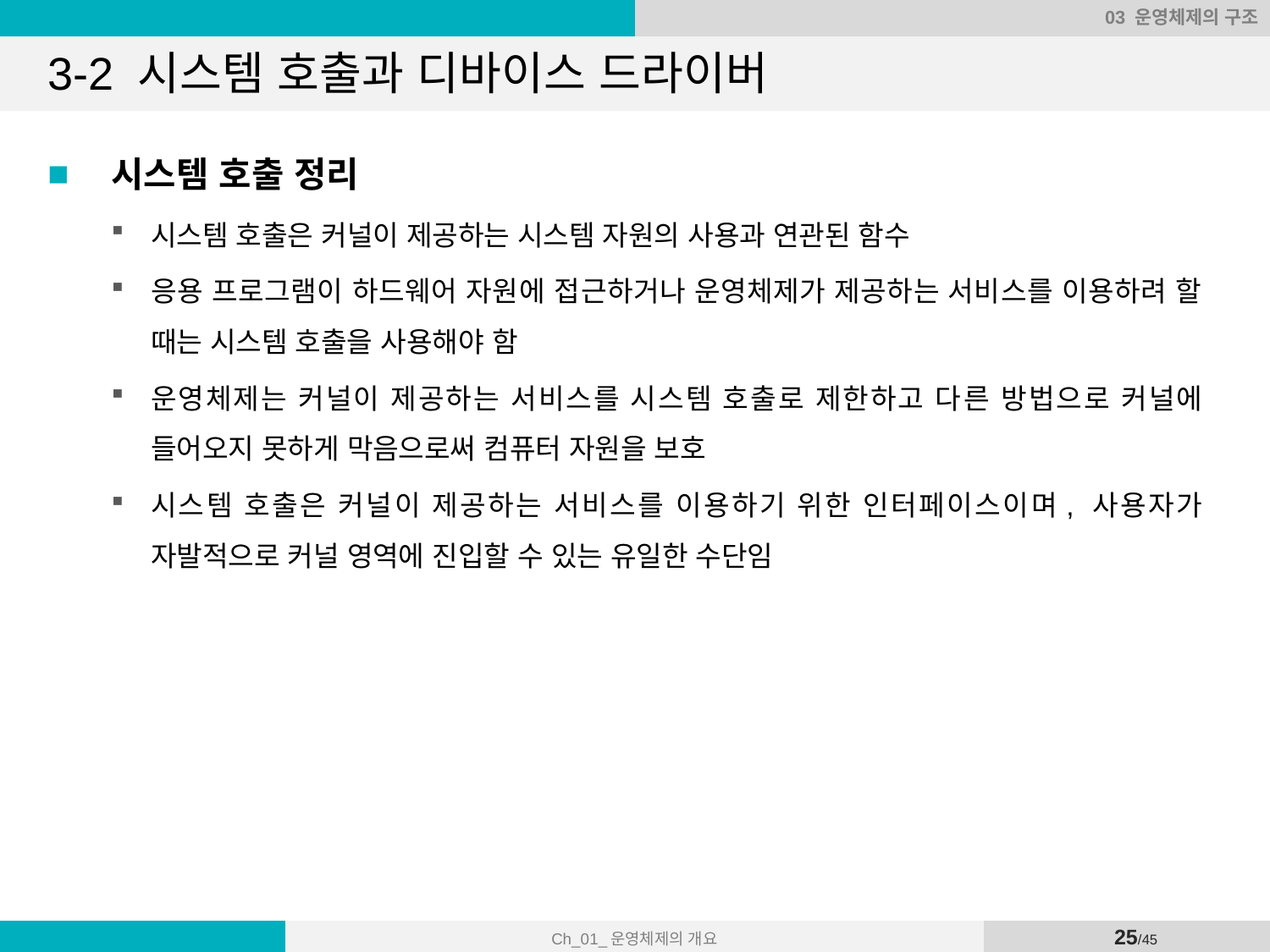

03 운영체제의 구조
# 3-2 시스템 호출과 디바이스 드라이버
시스템 호출 정리
시스템 호출은 커널이 제공하는 시스템 자원의 사용과 연관된 함수
응용 프로그램이 하드웨어 자원에 접근하거나 운영체제가 제공하는 서비스를 이용하려 할 때는 시스템 호출을 사용해야 함
운영체제는 커널이 제공하는 서비스를 시스템 호출로 제한하고 다른 방법으로 커널에 들어오지 못하게 막음으로써 컴퓨터 자원을 보호
시스템 호출은 커널이 제공하는 서비스를 이용하기 위한 인터페이스이며, 사용자가 자발적으로 커널 영역에 진입할 수 있는 유일한 수단임